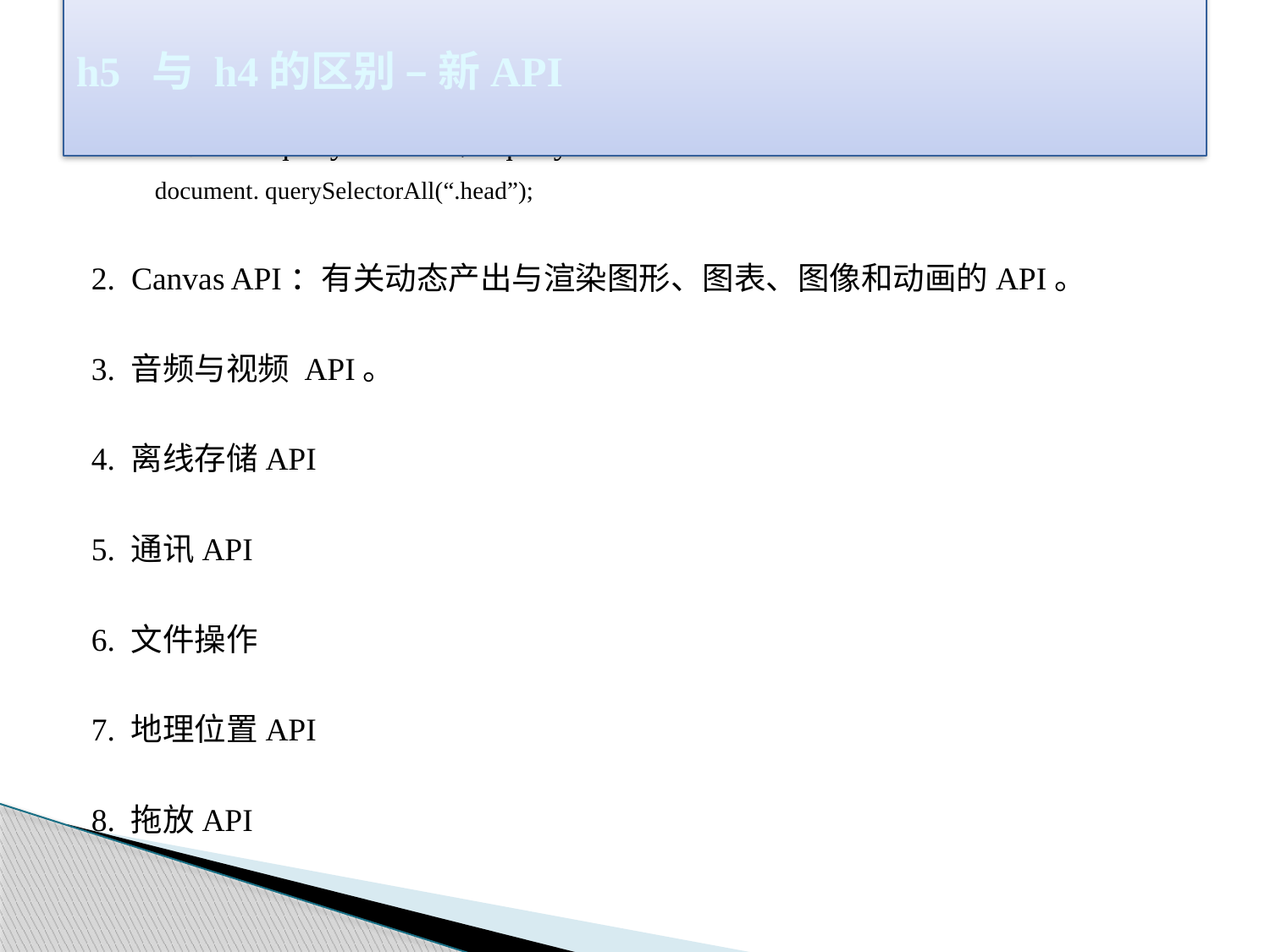

# h5  与 h4的区别 – 新API
1.  选择器：querySelector，querySelectorAll
	document. querySelectorAll(“.head”);

2.  Canvas API：有关动态产出与渲染图形、图表、图像和动画的API。

3. 音频与视频 API。

4. 离线存储API

5. 通讯API

6. 文件操作

7. 地理位置API

8. 拖放API